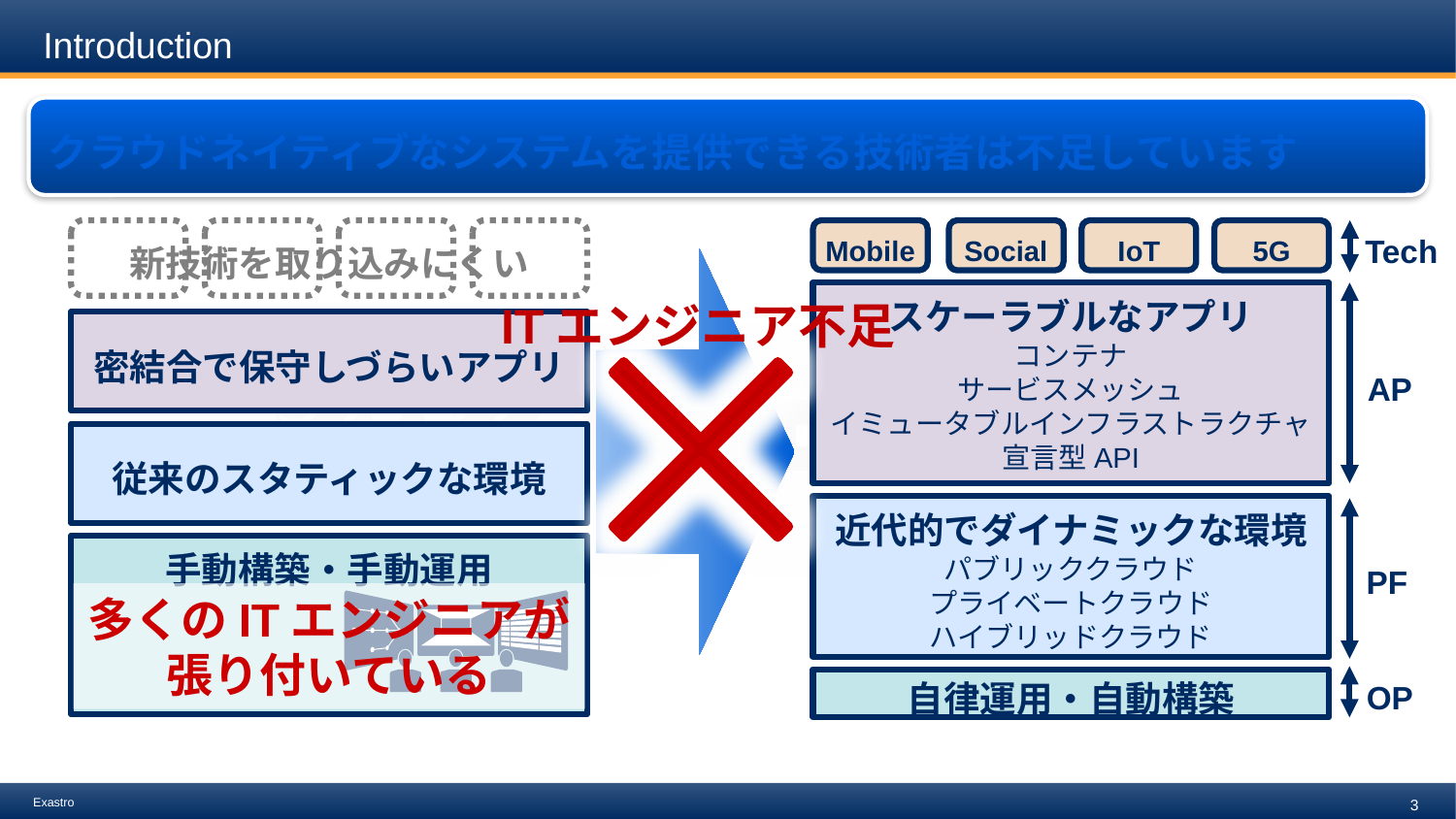

# Introduction
クラウドネイティブなシステムを提供できる技術者は不足しています

Mobile
Social
IoT
5G
Tech
スケーラブルなアプリ
コンテナ
サービスメッシュ
イミュータブルインフラストラクチャ
宣言型API
AP
近代的でダイナミックな環境
パブリッククラウド
プライベートクラウド
ハイブリッドクラウド
PF
OP
自律運用・自動構築
新技術を取り込みにくい
ITエンジニア不足

密結合で保守しづらいアプリ

従来のスタティックな環境
手動構築・手動運用

多くのITエンジニアが
張り付いている